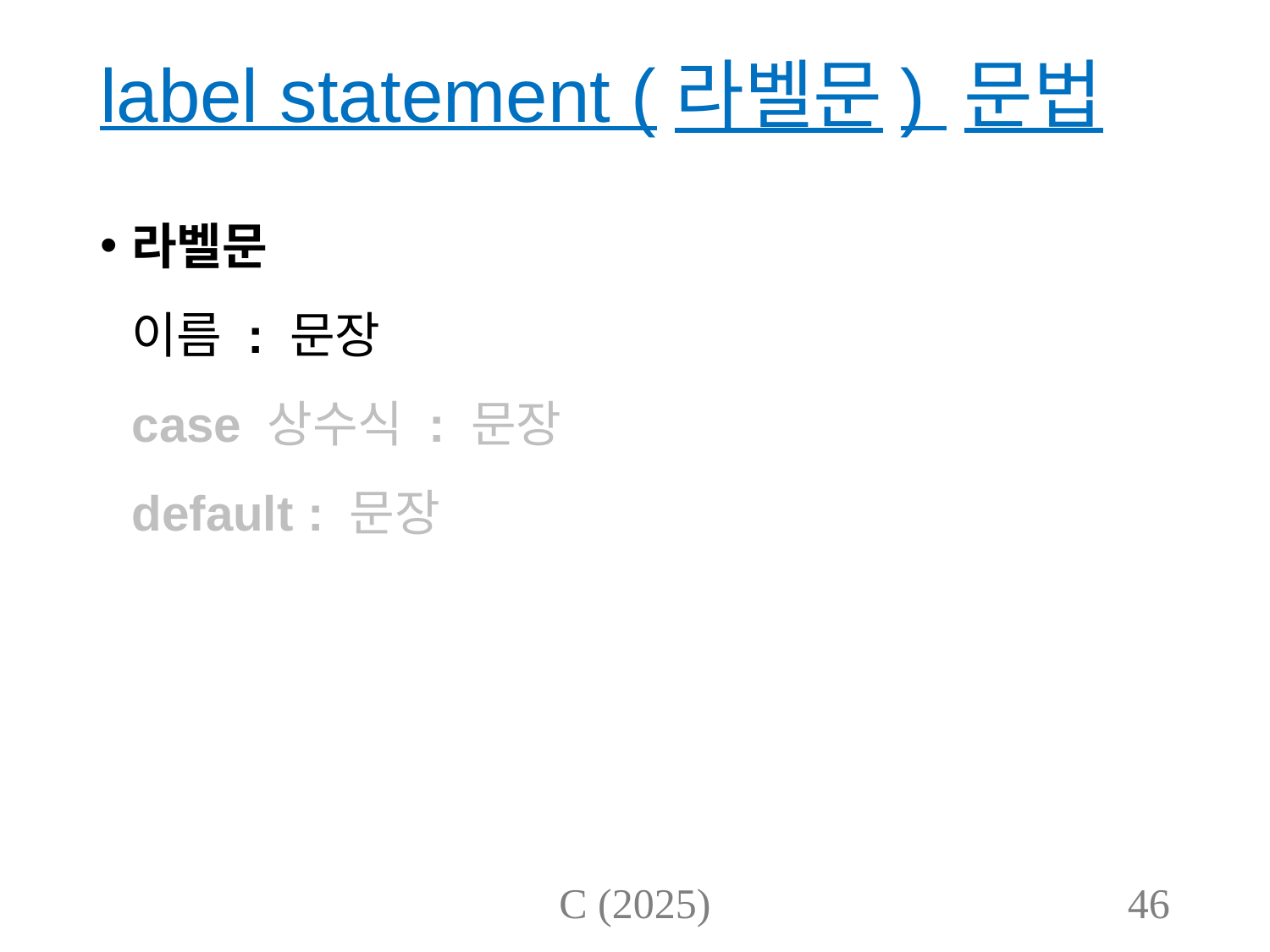

# label statement (라벨문) 문법
라벨문
이름 : 문장
case 상수식 : 문장
default : 문장
C (2025)
46